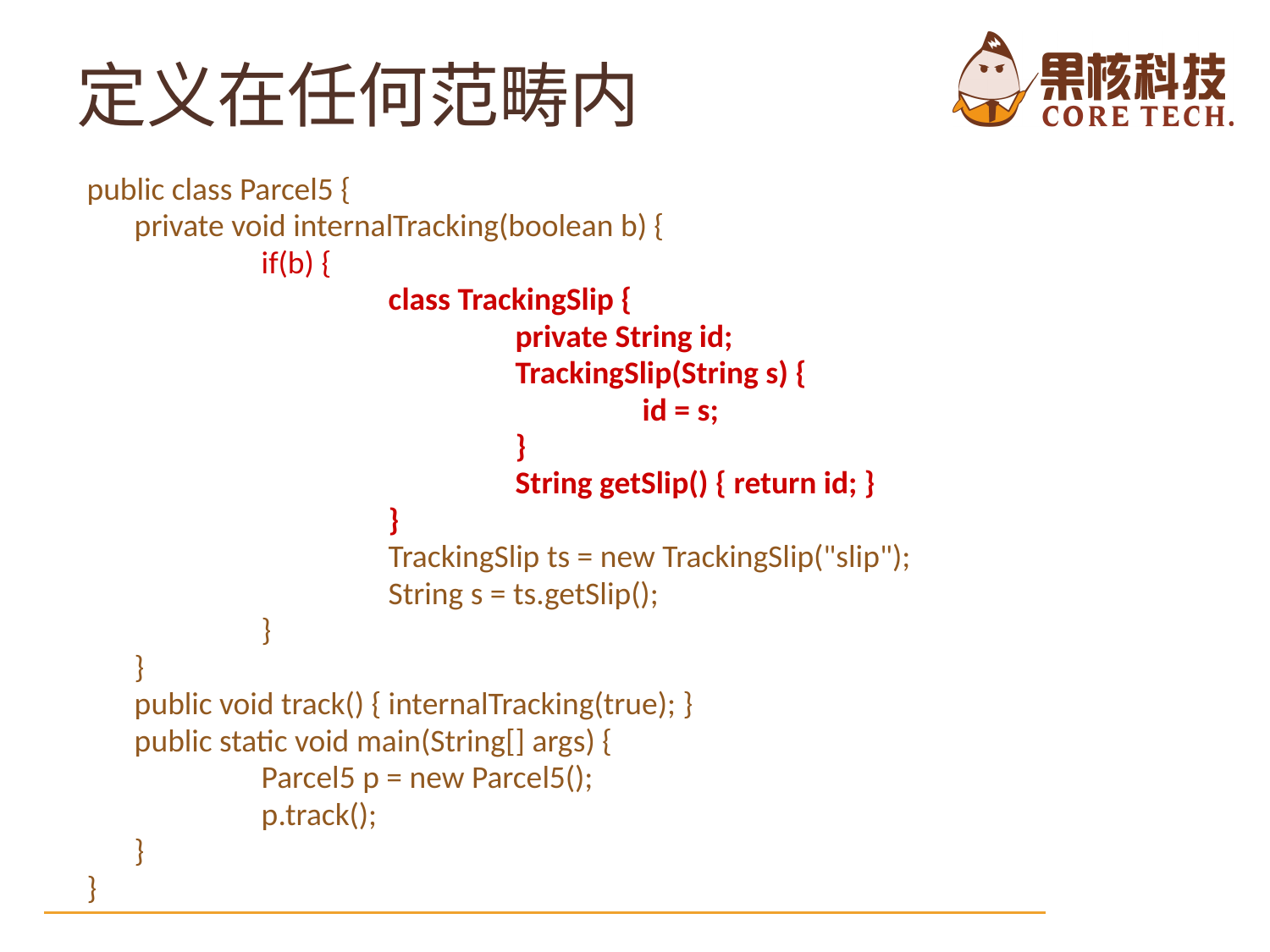

# 定义在任何范畴内
public class Parcel5 {
	private void internalTracking(boolean b) {
		if(b) {
			class TrackingSlip {
				private String id;
				TrackingSlip(String s) {
					id = s;
				}
				String getSlip() { return id; }
			}
			TrackingSlip ts = new TrackingSlip("slip");
			String s = ts.getSlip();
		}
	}
	public void track() { internalTracking(true); }
	public static void main(String[] args) {
		Parcel5 p = new Parcel5();
		p.track();
	}
}